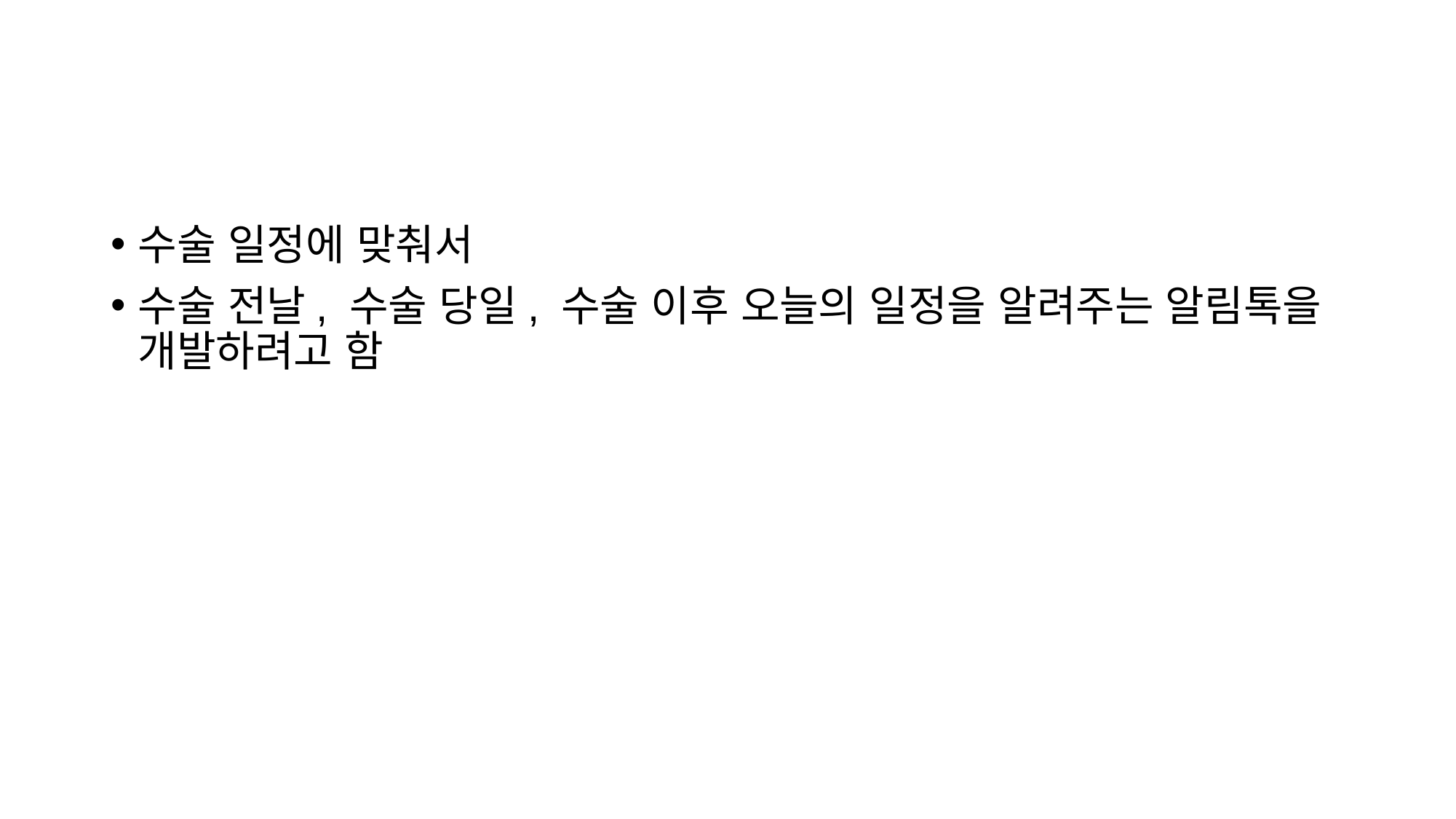

#
수술 일정에 맞춰서
수술 전날, 수술 당일, 수술 이후 오늘의 일정을 알려주는 알림톡을 개발하려고 함